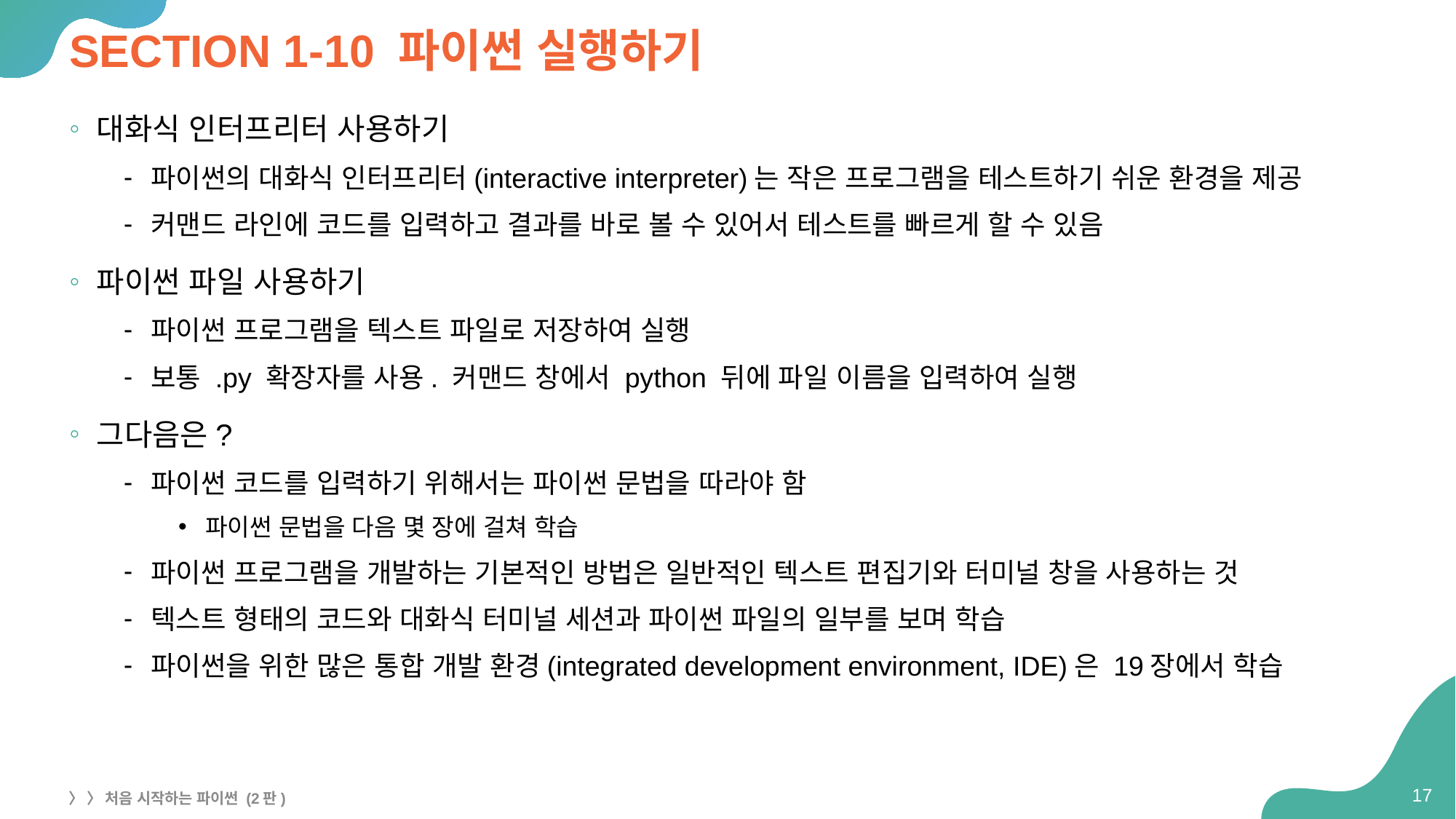

# SECTION 1-10 파이썬 실행하기
대화식 인터프리터 사용하기
파이썬의 대화식 인터프리터(interactive interpreter)는 작은 프로그램을 테스트하기 쉬운 환경을 제공
커맨드 라인에 코드를 입력하고 결과를 바로 볼 수 있어서 테스트를 빠르게 할 수 있음
파이썬 파일 사용하기
파이썬 프로그램을 텍스트 파일로 저장하여 실행
보통 .py 확장자를 사용. 커맨드 창에서 python 뒤에 파일 이름을 입력하여 실행
그다음은?
파이썬 코드를 입력하기 위해서는 파이썬 문법을 따라야 함
파이썬 문법을 다음 몇 장에 걸쳐 학습
파이썬 프로그램을 개발하는 기본적인 방법은 일반적인 텍스트 편집기와 터미널 창을 사용하는 것
텍스트 형태의 코드와 대화식 터미널 세션과 파이썬 파일의 일부를 보며 학습
파이썬을 위한 많은 통합 개발 환경(integrated development environment, IDE)은 19장에서 학습
17
〉 〉 처음 시작하는 파이썬 (2판)